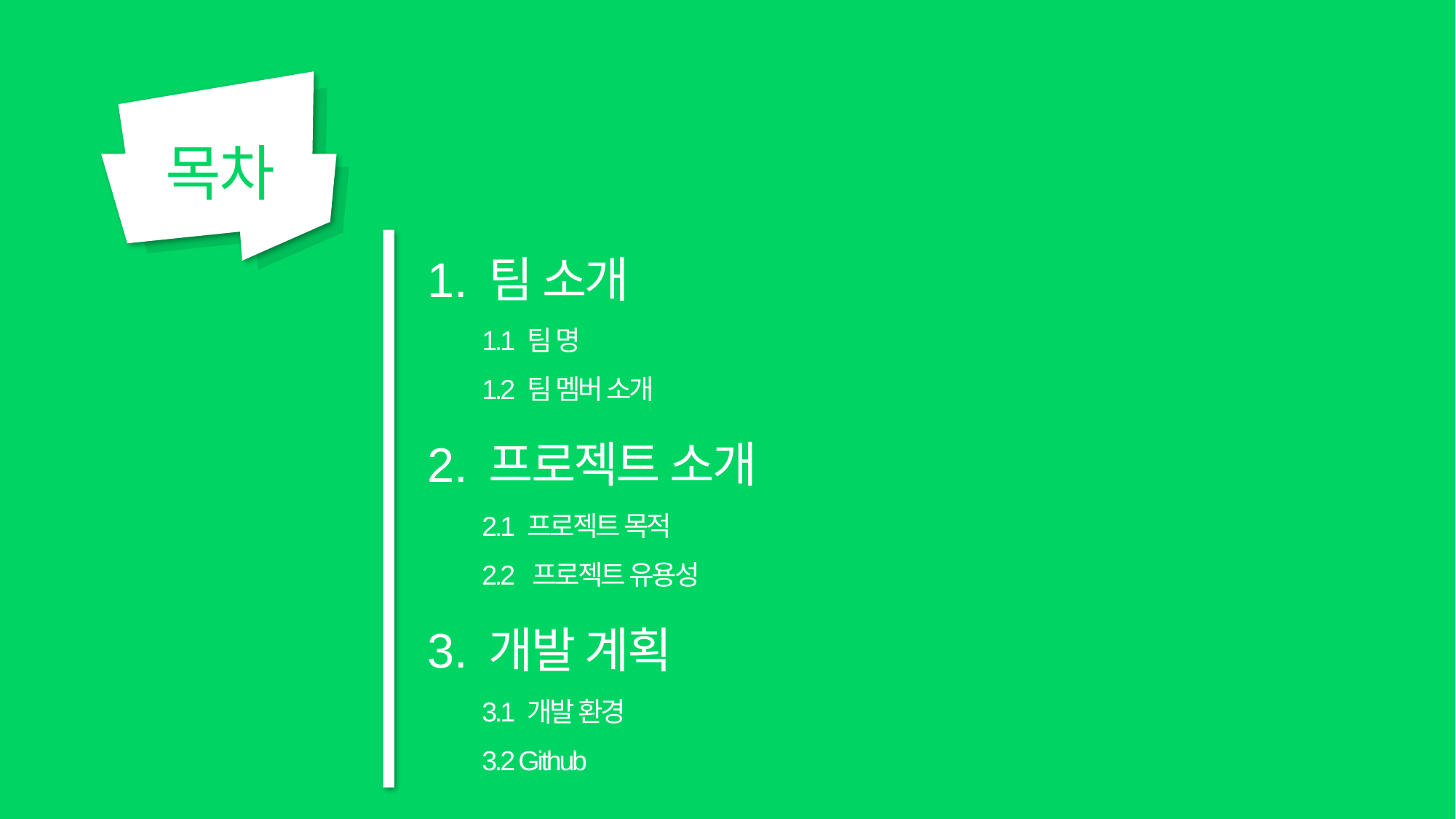

목차

팀 소개
1.1 팀 명
1.2 팀 멤버 소개
프로젝트 소개
2.1 프로젝트 목적
2.2  프로젝트 유용성
개발 계획
3.1 개발 환경
3.2 Github